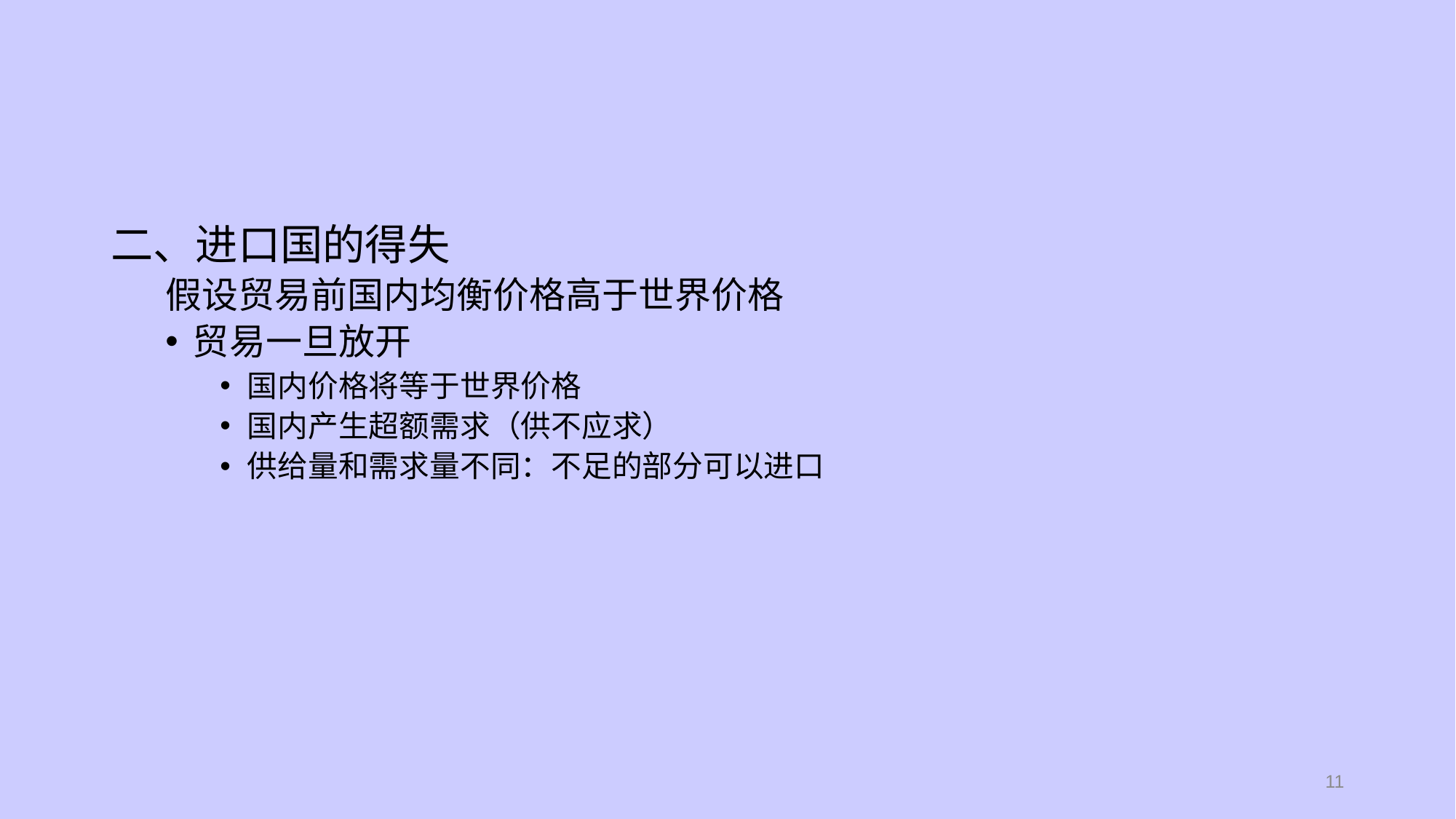

#
二、进口国的得失
假设贸易前国内均衡价格高于世界价格
贸易一旦放开
国内价格将等于世界价格
国内产生超额需求（供不应求）
供给量和需求量不同：不足的部分可以进口

11